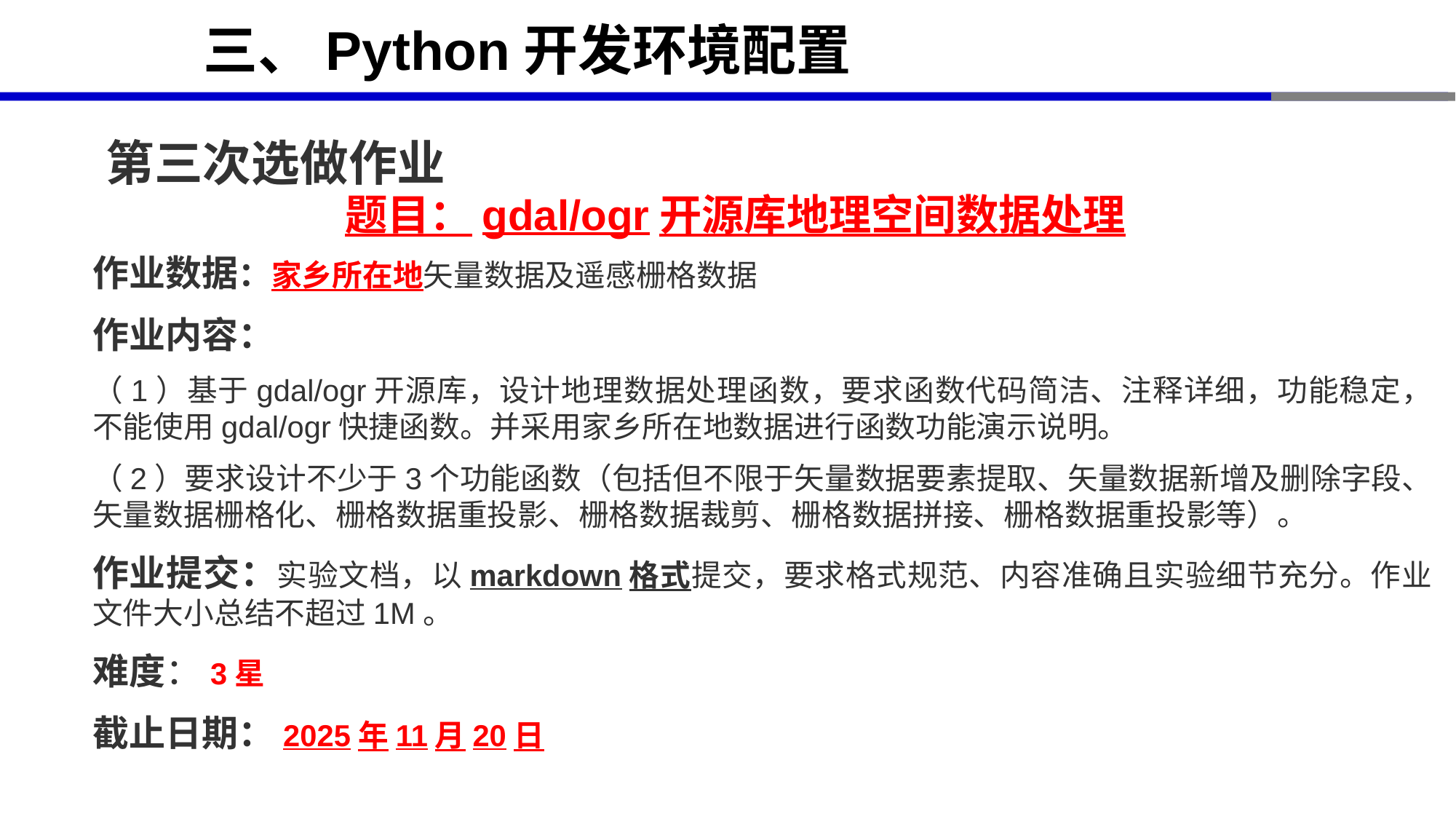

# 三、Python开发环境配置
第三次选做作业
题目：gdal/ogr开源库地理空间数据处理
作业数据：家乡所在地矢量数据及遥感栅格数据
作业内容：
（1）基于gdal/ogr开源库，设计地理数据处理函数，要求函数代码简洁、注释详细，功能稳定，不能使用gdal/ogr快捷函数。并采用家乡所在地数据进行函数功能演示说明。
（2）要求设计不少于3个功能函数（包括但不限于矢量数据要素提取、矢量数据新增及删除字段、矢量数据栅格化、栅格数据重投影、栅格数据裁剪、栅格数据拼接、栅格数据重投影等）。
作业提交：实验文档，以markdown格式提交，要求格式规范、内容准确且实验细节充分。作业文件大小总结不超过1M。
难度：3星
截止日期：2025年11月20日